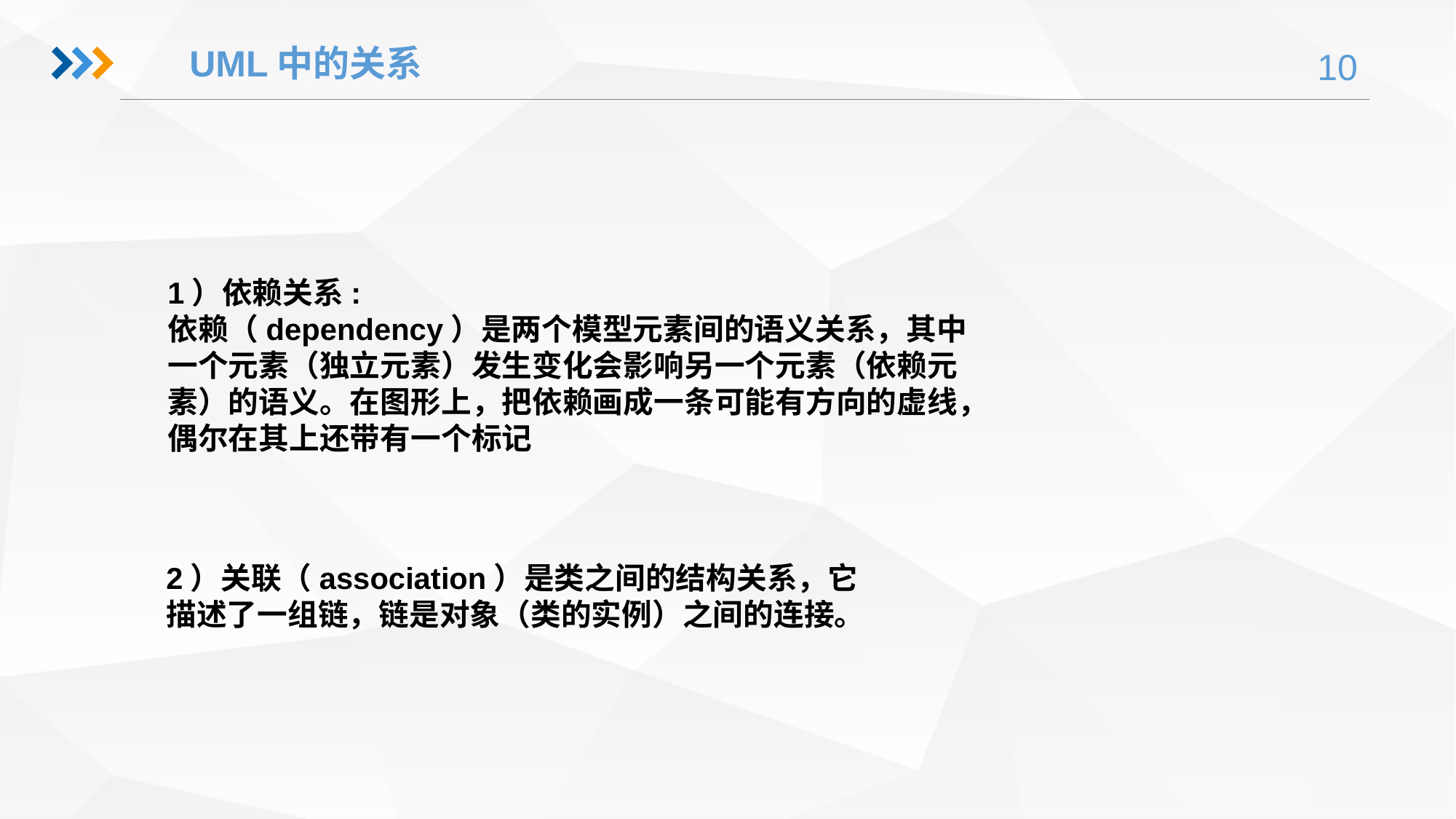

UML中的关系
1）依赖关系:
依赖（dependency）是两个模型元素间的语义关系，其中一个元素（独立元素）发生变化会影响另一个元素（依赖元素）的语义。在图形上，把依赖画成一条可能有方向的虚线，偶尔在其上还带有一个标记
2）关联（association）是类之间的结构关系，它描述了一组链，链是对象（类的实例）之间的连接。